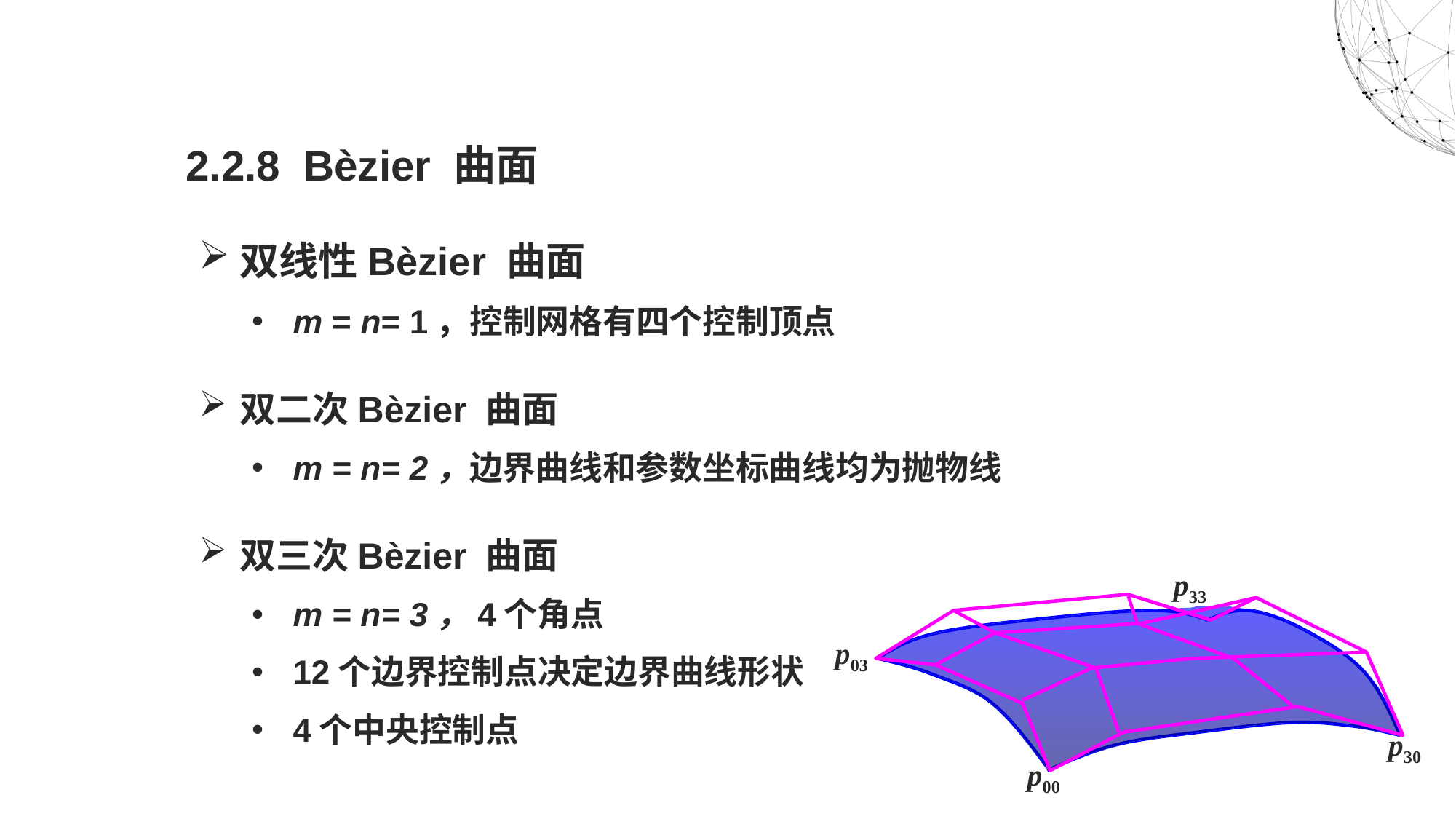

2.2.8  Bèzier 曲面
双线性Bèzier 曲面
m = n= 1，控制网格有四个控制顶点
双二次Bèzier 曲面
m = n= 2，边界曲线和参数坐标曲线均为抛物线
双三次Bèzier 曲面
m = n= 3，4个角点
12个边界控制点决定边界曲线形状
4个中央控制点

p33

p03
p30
p00